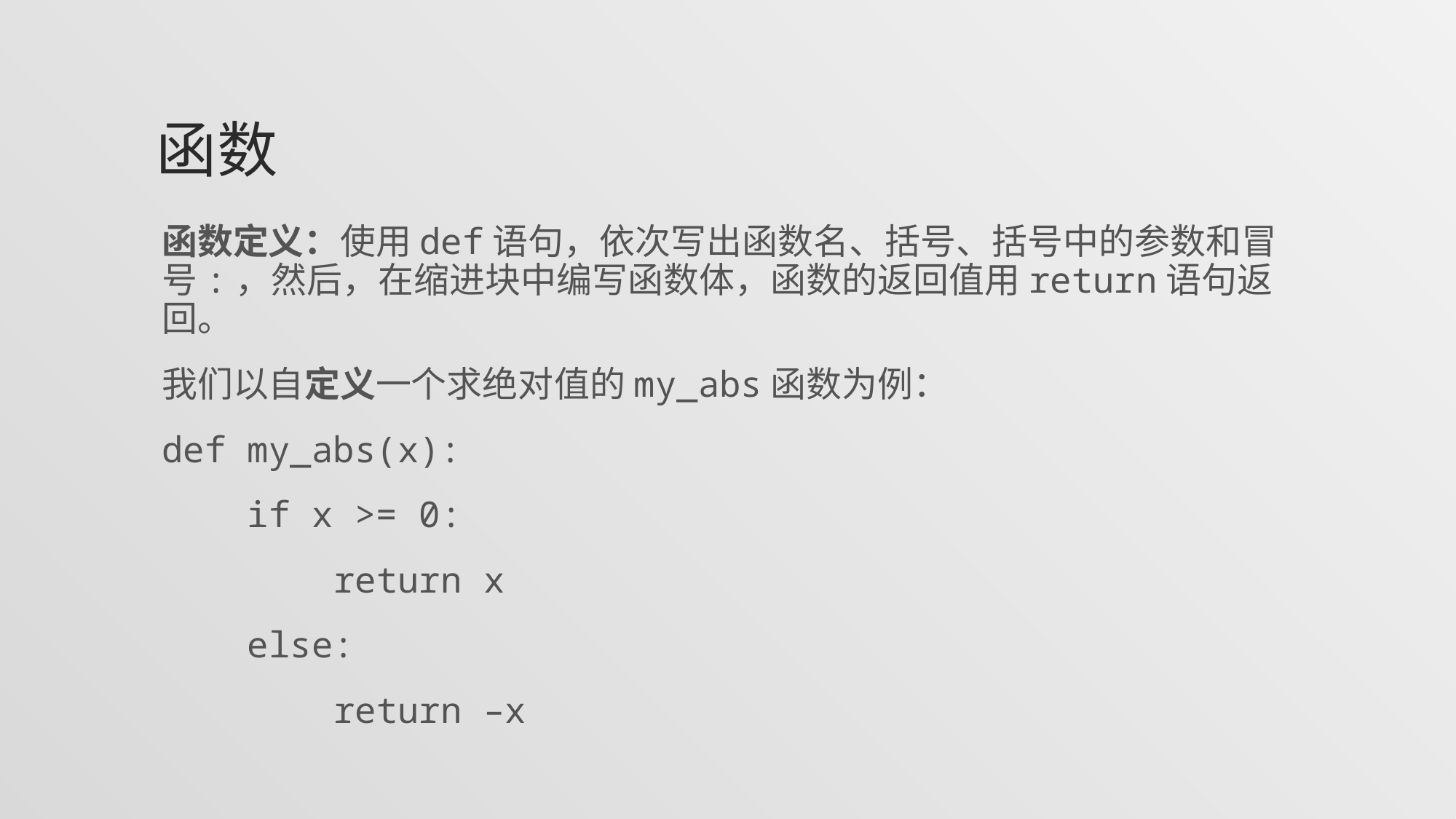

# 函数
函数定义：使用def语句，依次写出函数名、括号、括号中的参数和冒号:，然后，在缩进块中编写函数体，函数的返回值用return语句返回。
我们以自定义一个求绝对值的my_abs函数为例：
def my_abs(x):
    if x >= 0:
        return x
    else:
        return –x